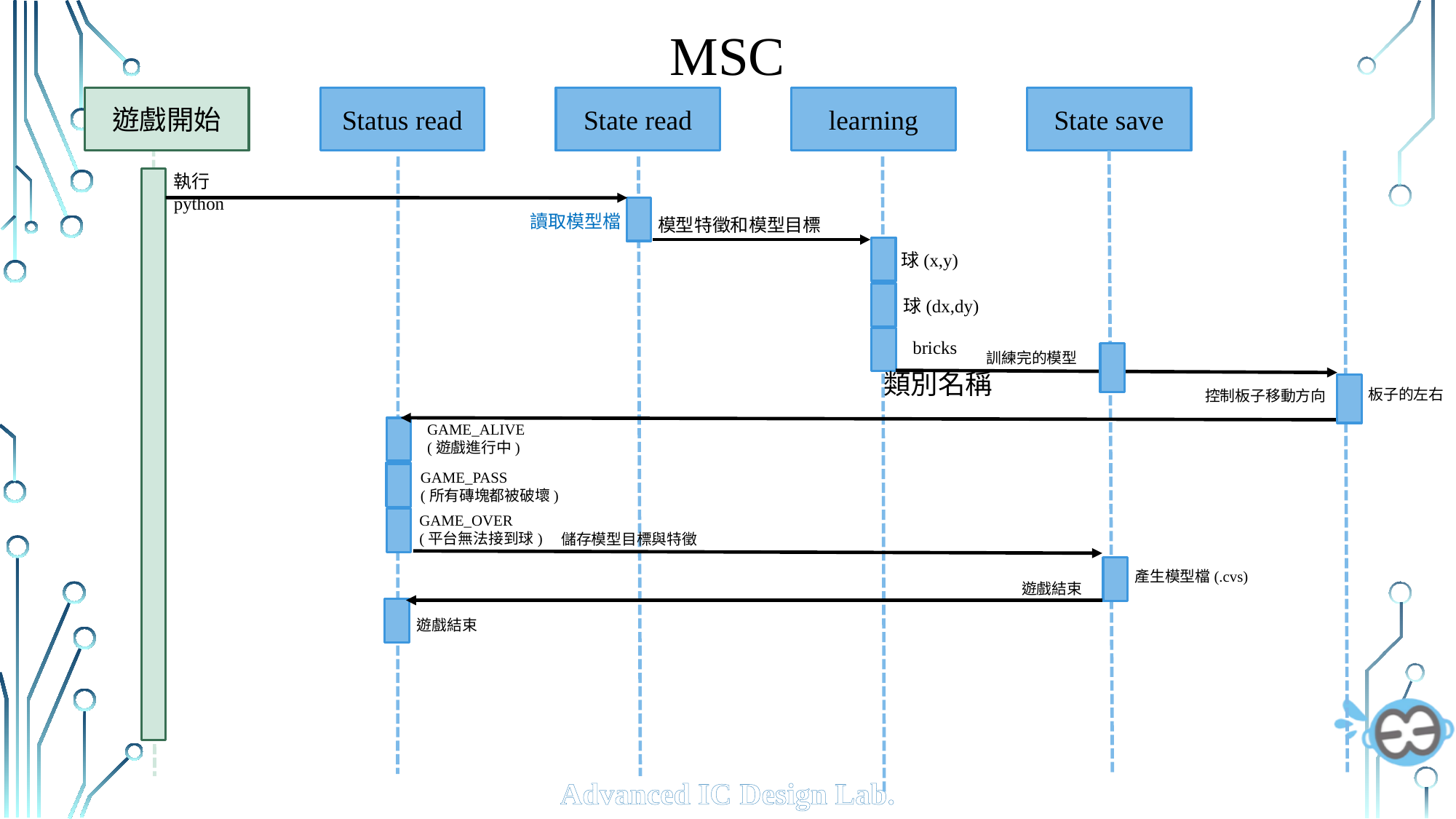

# Msc
遊戲開始
Status read
State read
learning
State save
執行python

讀取模型檔
模型特徵和模型目標

球(x,y)

球(dx,dy)

bricks
訓練完的模型

類別名稱

板子的左右
控制板子移動方向
GAME_ALIVE
(遊戲進行中)

GAME_PASS
(所有磚塊都被破壞)

GAME_OVER
(平台無法接到球)

儲存模型目標與特徵

產生模型檔(.cvs)
遊戲結束

遊戲結束